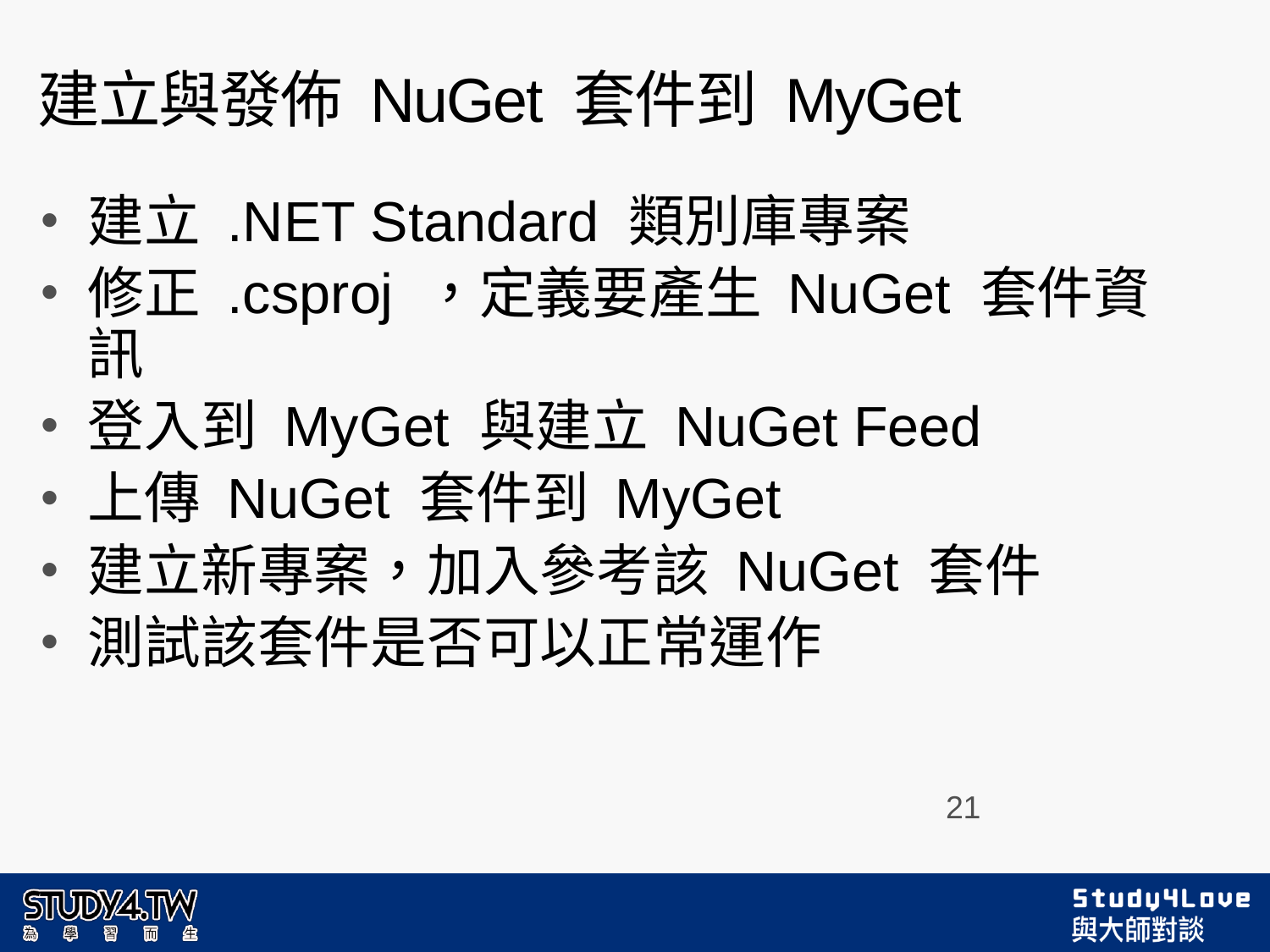

# 建立與發佈 NuGet 套件到 MyGet
建立 .NET Standard 類別庫專案
修正 .csproj ，定義要產生 NuGet 套件資訊
登入到 MyGet 與建立 NuGet Feed
上傳 NuGet 套件到 MyGet
建立新專案，加入參考該 NuGet 套件
測試該套件是否可以正常運作

21